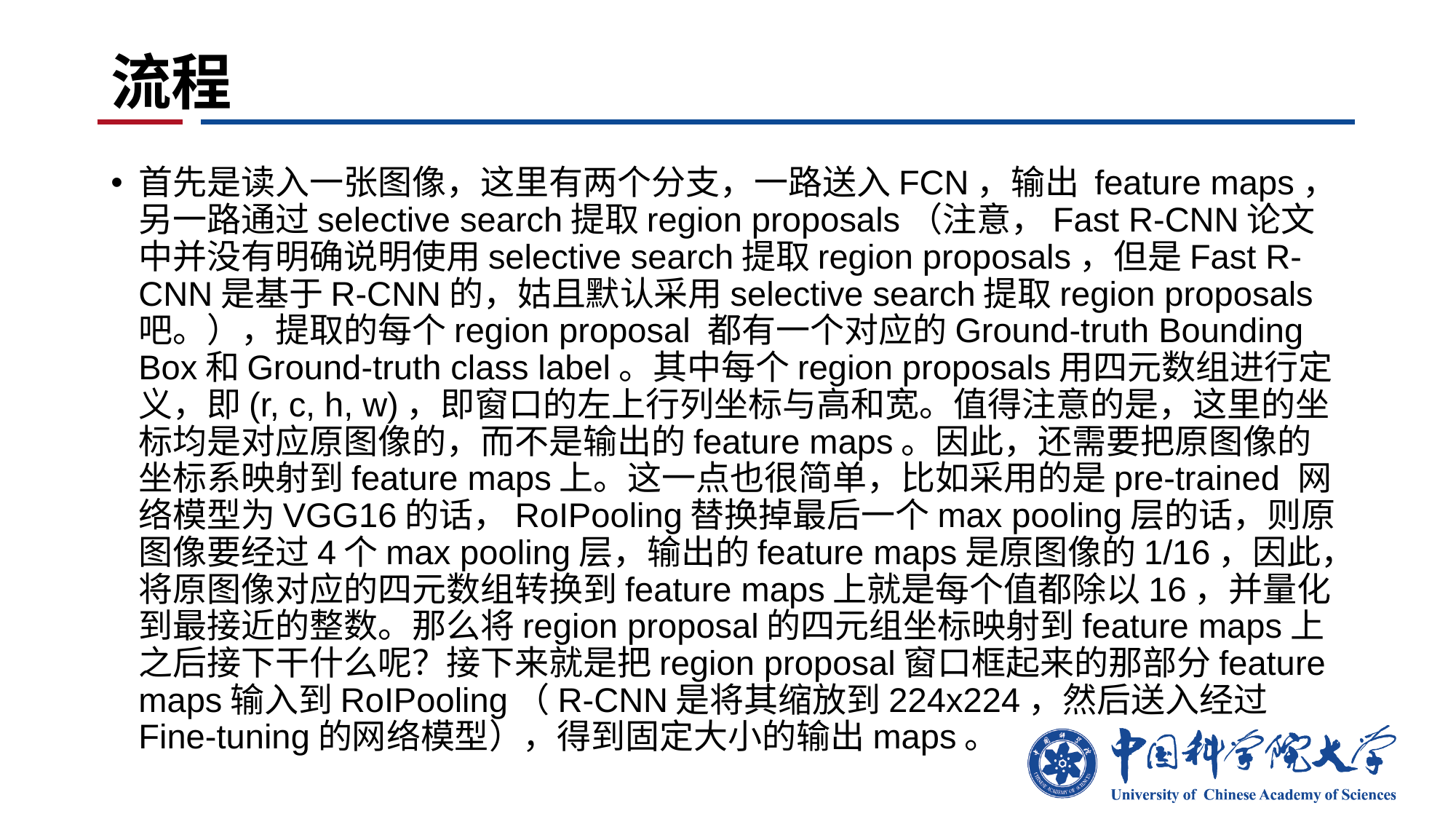

# 流程
首先是读入一张图像，这里有两个分支，一路送入FCN，输出 feature maps，另一路通过selective search提取region proposals（注意，Fast R-CNN论文中并没有明确说明使用selective search提取region proposals，但是Fast R-CNN是基于R-CNN的，姑且默认采用selective search提取region proposals吧。），提取的每个region proposal 都有一个对应的Ground-truth Bounding Box和Ground-truth class label。其中每个region proposals用四元数组进行定义，即(r, c, h, w)，即窗口的左上行列坐标与高和宽。值得注意的是，这里的坐标均是对应原图像的，而不是输出的feature maps。因此，还需要把原图像的坐标系映射到feature maps上。这一点也很简单，比如采用的是pre-trained 网络模型为VGG16的话，RoIPooling替换掉最后一个max pooling层的话，则原图像要经过4个max pooling层，输出的feature maps是原图像的1/16，因此，将原图像对应的四元数组转换到feature maps上就是每个值都除以16，并量化到最接近的整数。那么将region proposal的四元组坐标映射到feature maps上之后接下干什么呢？接下来就是把region proposal窗口框起来的那部分feature maps输入到RoIPooling（R-CNN是将其缩放到224x224，然后送入经过Fine-tuning的网络模型），得到固定大小的输出maps。